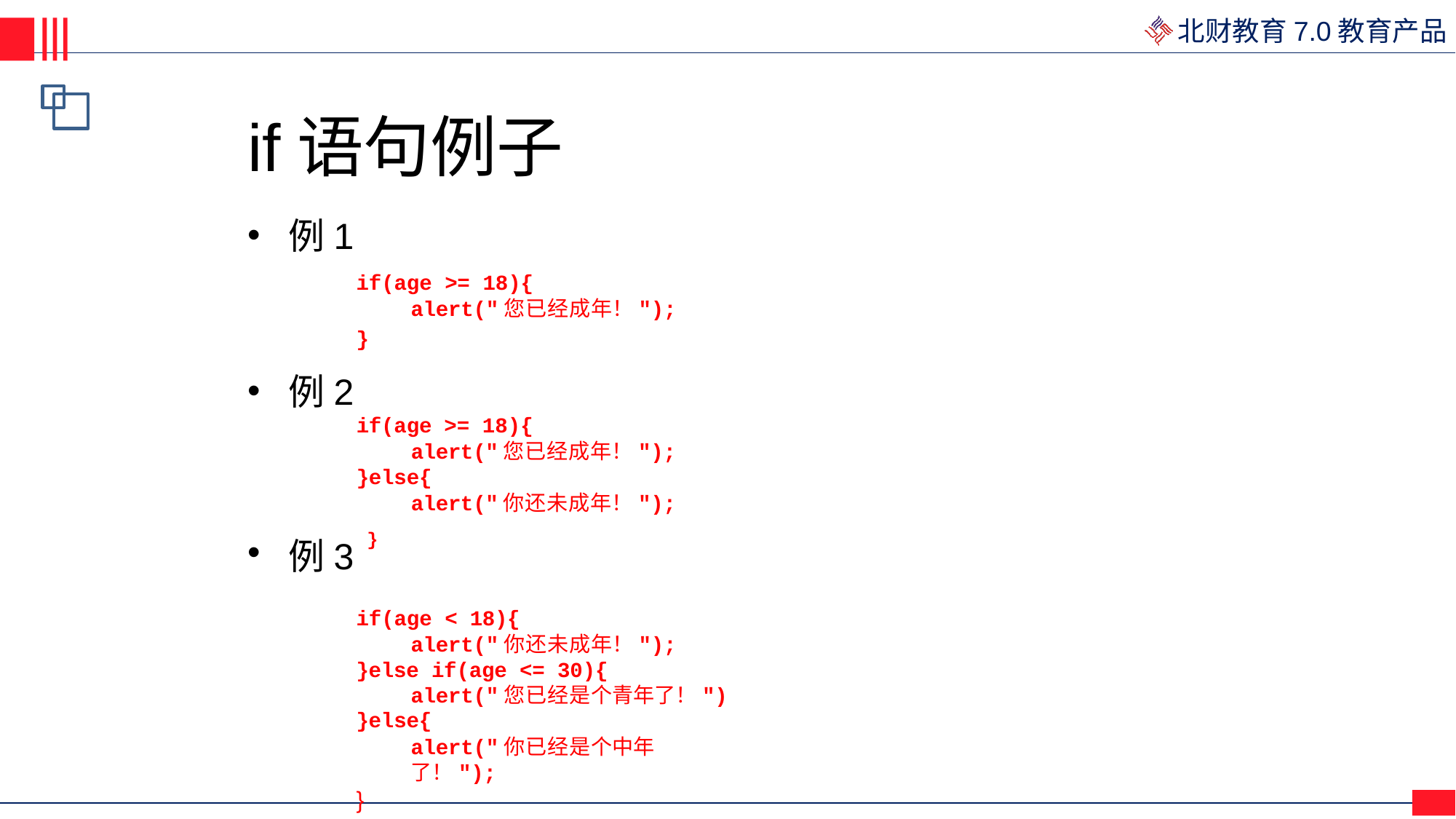

# if语句例子
例1
if(age >= 18){
alert("您已经成年！");
}
例2
if(age >= 18){
alert("您已经成年！");
}else{
alert("你还未成年！");
例3 }
if(age < 18){
alert("你还未成年！");
}else if(age <= 30){
alert("您已经是个青年了！")
}else{
alert("你已经是个中年了！");
}